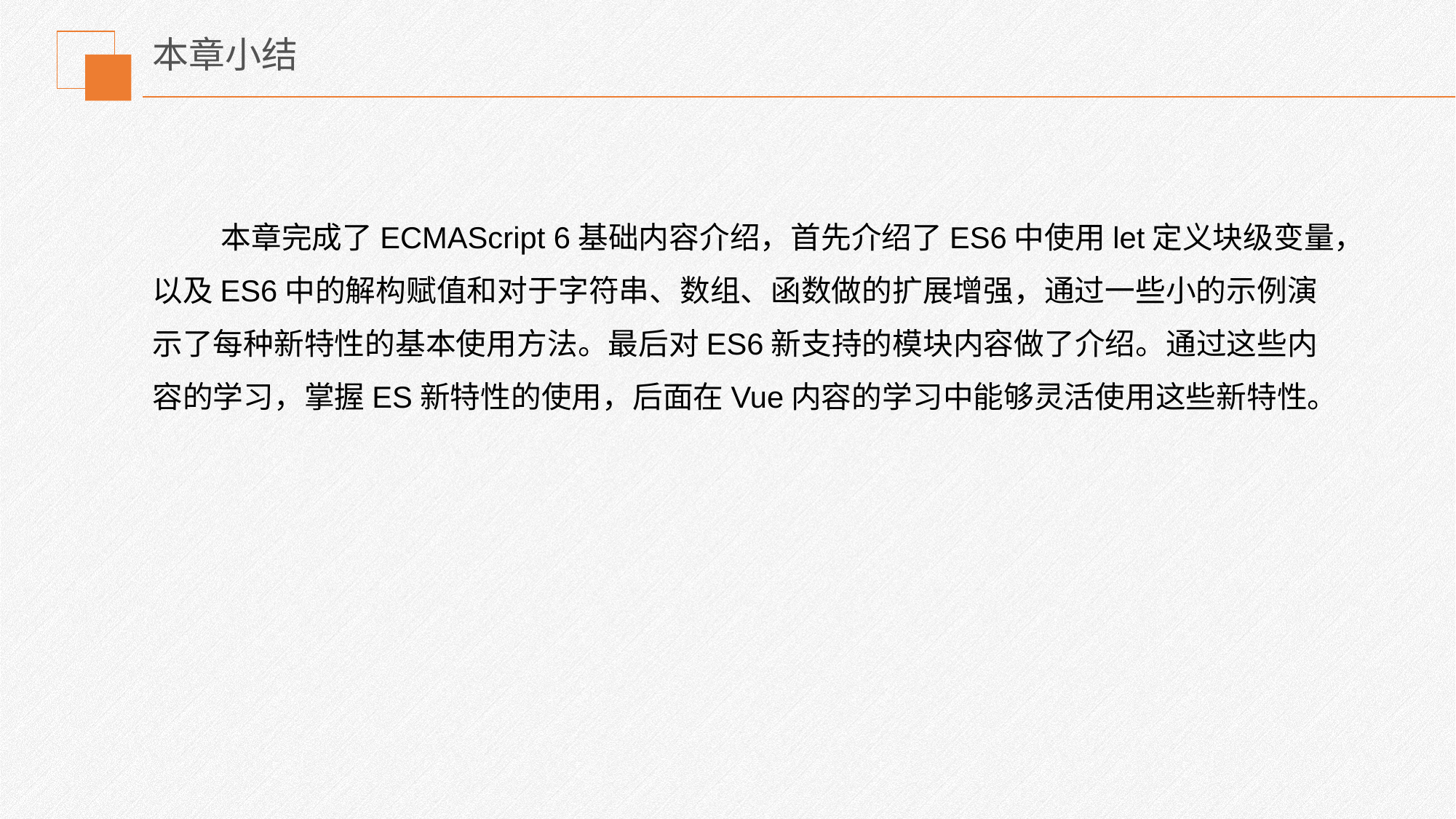

# 本章小结
 本章完成了ECMAScript 6基础内容介绍，首先介绍了ES6中使用let定义块级变量，以及ES6中的解构赋值和对于字符串、数组、函数做的扩展增强，通过一些小的示例演示了每种新特性的基本使用方法。最后对ES6新支持的模块内容做了介绍。通过这些内容的学习，掌握ES新特性的使用，后面在Vue内容的学习中能够灵活使用这些新特性。